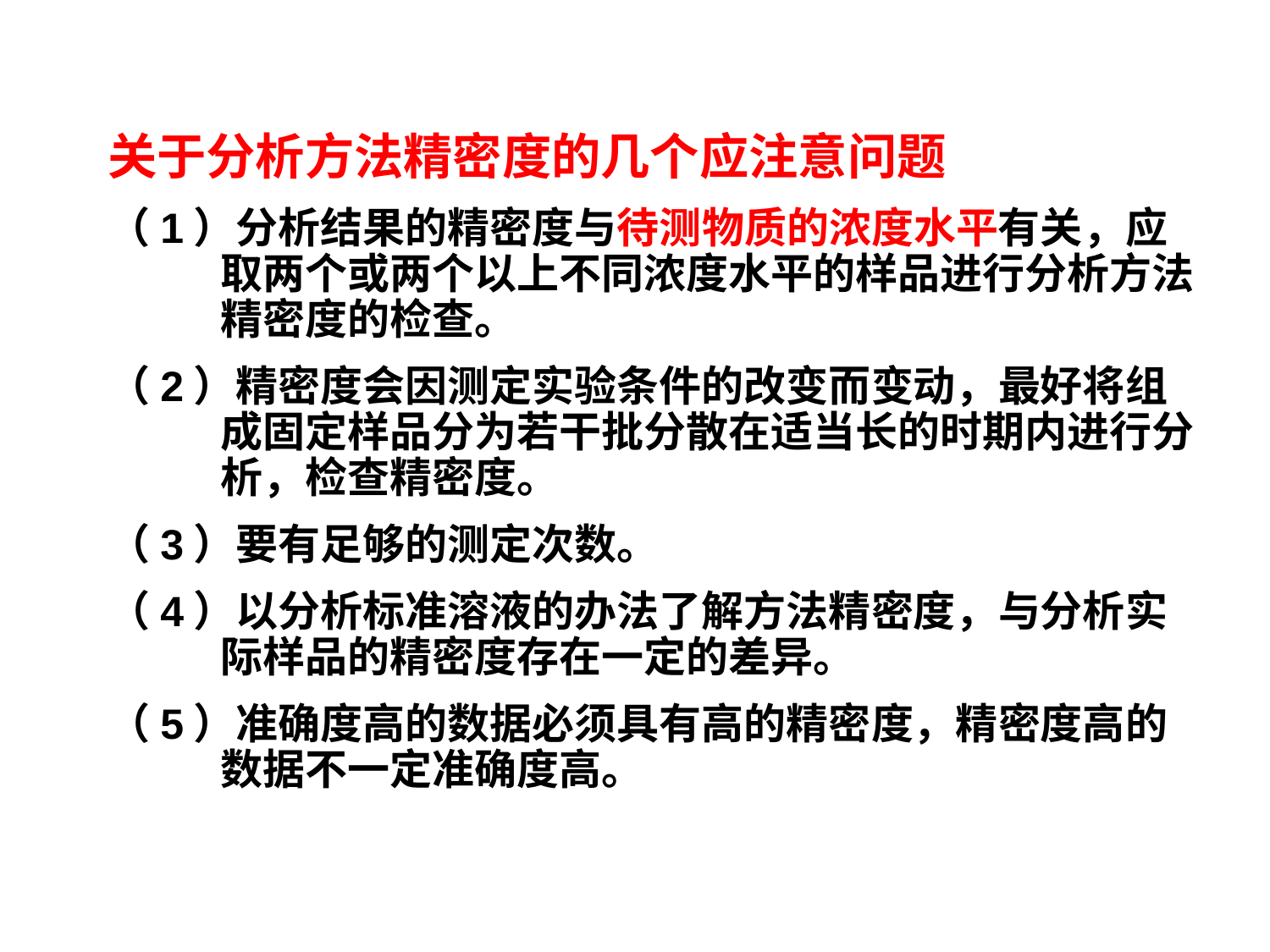

关于分析方法精密度的几个应注意问题
（1）分析结果的精密度与待测物质的浓度水平有关，应取两个或两个以上不同浓度水平的样品进行分析方法精密度的检查。
（2）精密度会因测定实验条件的改变而变动，最好将组成固定样品分为若干批分散在适当长的时期内进行分析，检查精密度。
（3）要有足够的测定次数。
（4）以分析标准溶液的办法了解方法精密度，与分析实际样品的精密度存在一定的差异。
（5）准确度高的数据必须具有高的精密度，精密度高的数据不一定准确度高。